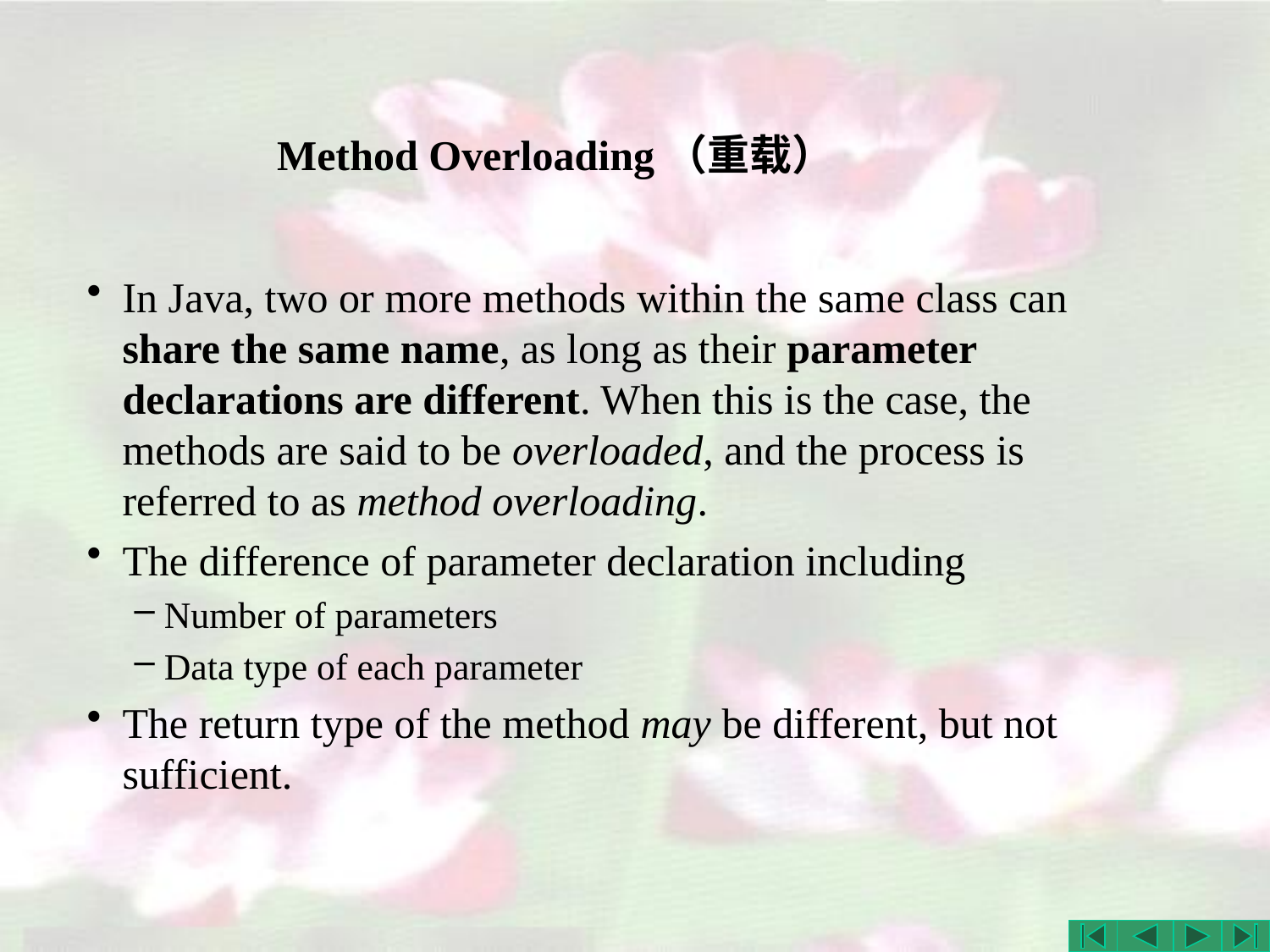

# Method Overloading（重载）
In Java, two or more methods within the same class can share the same name, as long as their parameter declarations are different. When this is the case, the methods are said to be overloaded, and the process is referred to as method overloading.
The difference of parameter declaration including
Number of parameters
Data type of each parameter
The return type of the method may be different, but not sufficient.